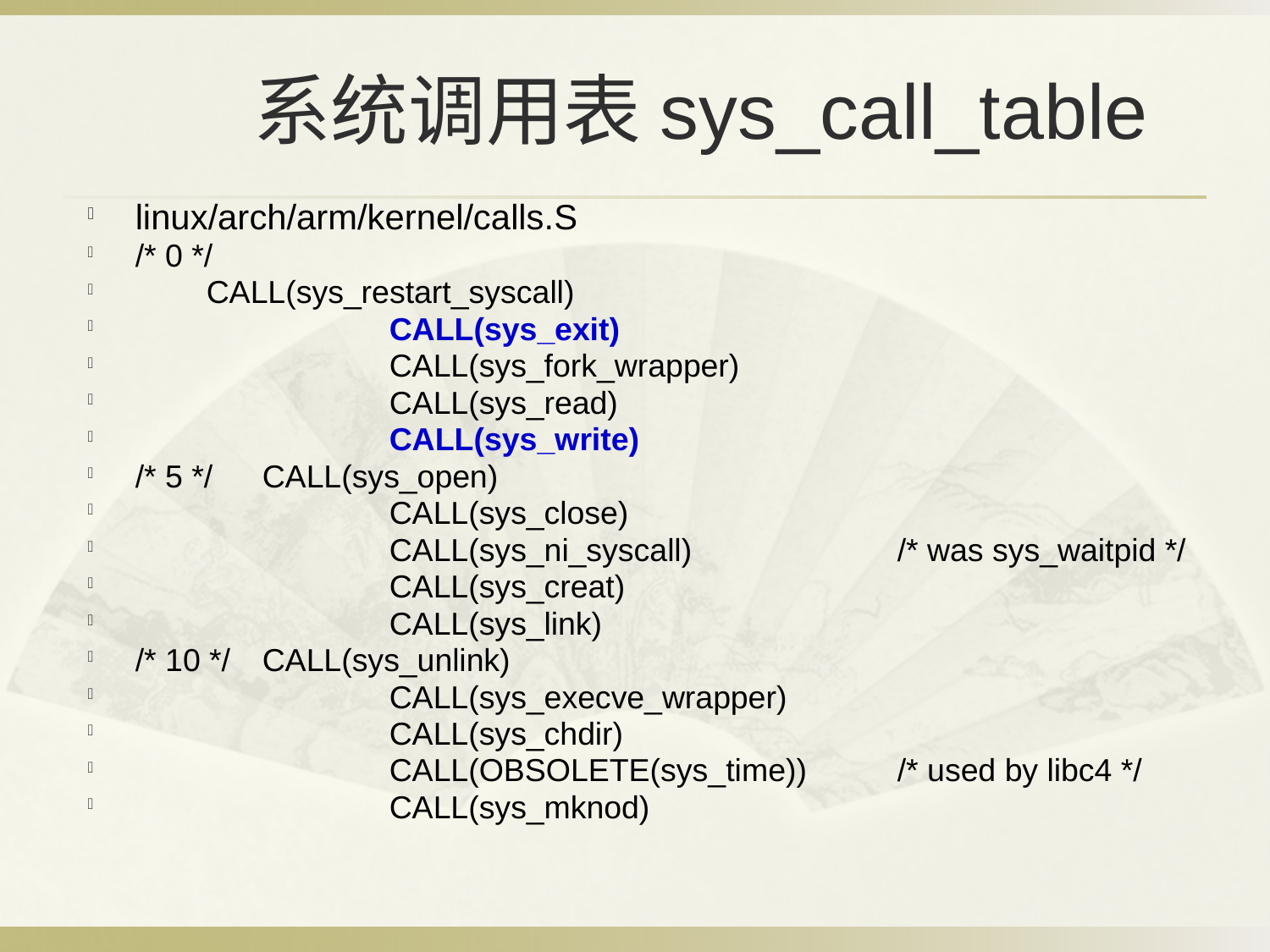

# 系统调用表sys_call_table
linux/arch/arm/kernel/calls.S
/* 0 */
        CALL(sys_restart_syscall)
		CALL(sys_exit)
		CALL(sys_fork_wrapper)
		CALL(sys_read)
		CALL(sys_write)
/* 5 */	CALL(sys_open)
		CALL(sys_close)
		CALL(sys_ni_syscall)		/* was sys_waitpid */
		CALL(sys_creat)
		CALL(sys_link)
/* 10 */	CALL(sys_unlink)
		CALL(sys_execve_wrapper)
		CALL(sys_chdir)
		CALL(OBSOLETE(sys_time))	/* used by libc4 */
		CALL(sys_mknod)